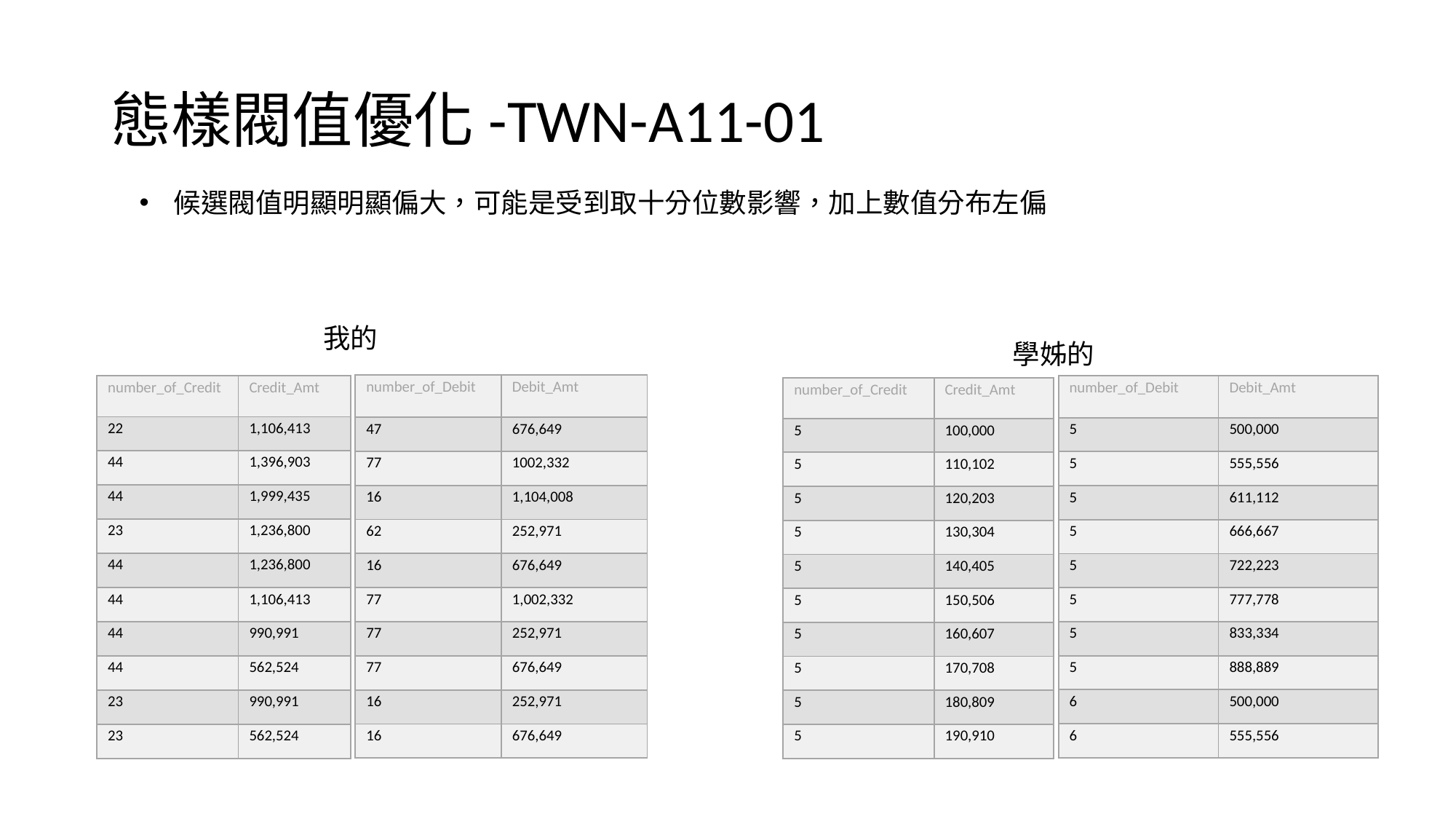

# 態樣閥值優化-TWN-A11-01
候選閥值明顯明顯偏大，可能是受到取十分位數影響，加上數值分布左偏

我的
學姊的
| number\_of\_Debit | Debit\_Amt |
| --- | --- |
| 47 | 676,649 |
| 77 | 1002,332 |
| 16 | 1,104,008 |
| 62 | 252,971 |
| 16 | 676,649 |
| 77 | 1,002,332 |
| 77 | 252,971 |
| 77 | 676,649 |
| 16 | 252,971 |
| 16 | 676,649 |
| number\_of\_Debit | Debit\_Amt |
| --- | --- |
| 5 | 500,000 |
| 5 | 555,556 |
| 5 | 611,112 |
| 5 | 666,667 |
| 5 | 722,223 |
| 5 | 777,778 |
| 5 | 833,334 |
| 5 | 888,889 |
| 6 | 500,000 |
| 6 | 555,556 |
| number\_of\_Credit | Credit\_Amt |
| --- | --- |
| 22 | 1,106,413 |
| 44 | 1,396,903 |
| 44 | 1,999,435 |
| 23 | 1,236,800 |
| 44 | 1,236,800 |
| 44 | 1,106,413 |
| 44 | 990,991 |
| 44 | 562,524 |
| 23 | 990,991 |
| 23 | 562,524 |
| number\_of\_Credit | Credit\_Amt |
| --- | --- |
| 5 | 100,000 |
| 5 | 110,102 |
| 5 | 120,203 |
| 5 | 130,304 |
| 5 | 140,405 |
| 5 | 150,506 |
| 5 | 160,607 |
| 5 | 170,708 |
| 5 | 180,809 |
| 5 | 190,910 |